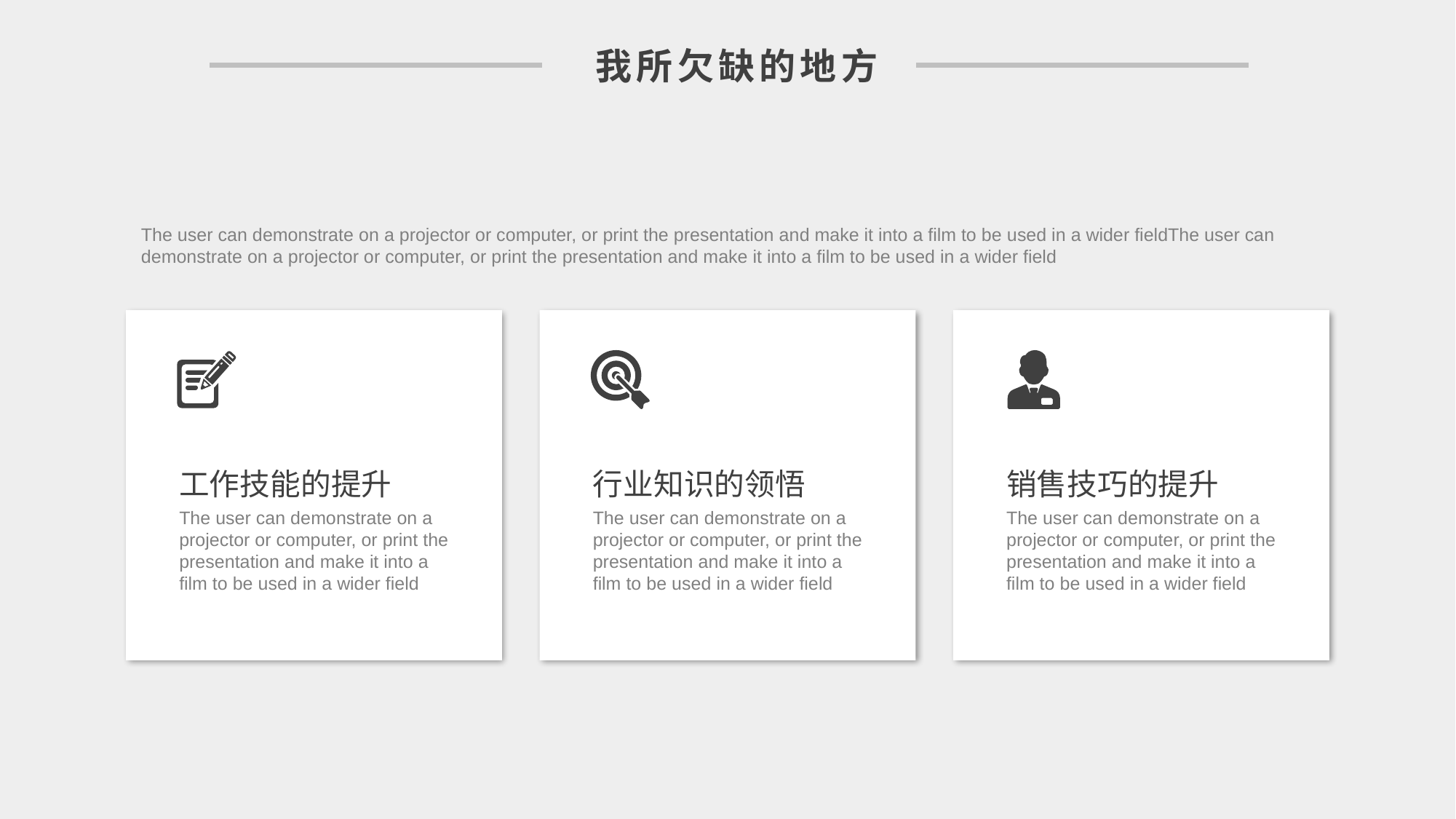

我所欠缺的地方
The user can demonstrate on a projector or computer, or print the presentation and make it into a film to be used in a wider fieldThe user can demonstrate on a projector or computer, or print the presentation and make it into a film to be used in a wider field

工作技能的提升
The user can demonstrate on a projector or computer, or print the presentation and make it into a film to be used in a wider field

行业知识的领悟
The user can demonstrate on a projector or computer, or print the presentation and make it into a film to be used in a wider field

销售技巧的提升
The user can demonstrate on a projector or computer, or print the presentation and make it into a film to be used in a wider field